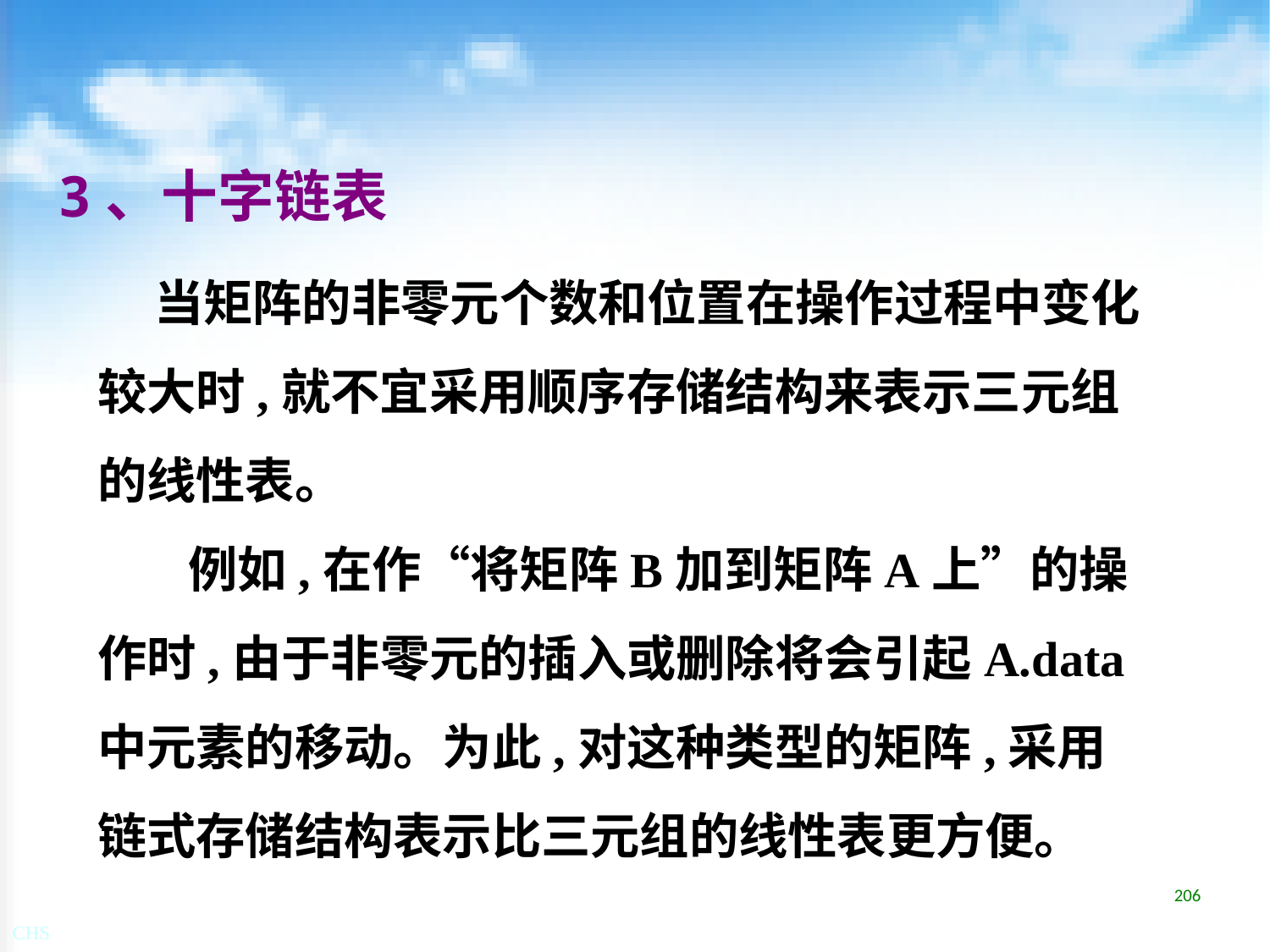

3、十字链表
# 当矩阵的非零元个数和位置在操作过程中变化较大时,就不宜采用顺序存储结构来表示三元组的线性表。
       例如,在作“将矩阵B加到矩阵A上”的操作时,由于非零元的插入或删除将会引起A.data中元素的移动。为此,对这种类型的矩阵,采用链式存储结构表示比三元组的线性表更方便。
206